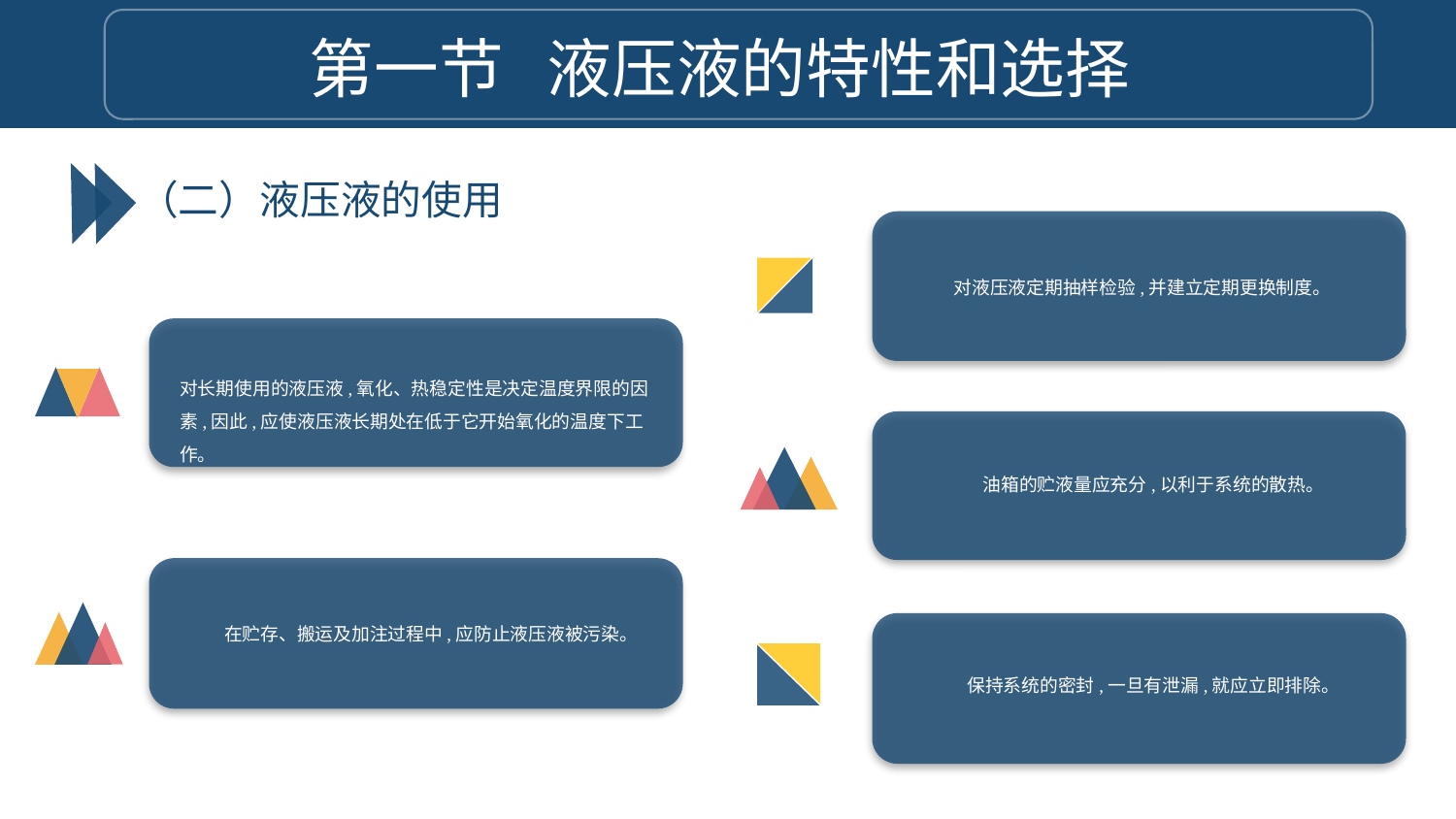

第一节   液压液的特性和选择
（二）液压液的使用

对液压液定期抽样检验,并建立定期更换制度。
对长期使用的液压液,氧化、热稳定性是决定温度界限的因素,因此,应使液压液长期处在低于它开始氧化的温度下工作。
油箱的贮液量应充分,以利于系统的散热。
在贮存、搬运及加注过程中,应防止液压液被污染。
保持系统的密封,一旦有泄漏,就应立即排除。